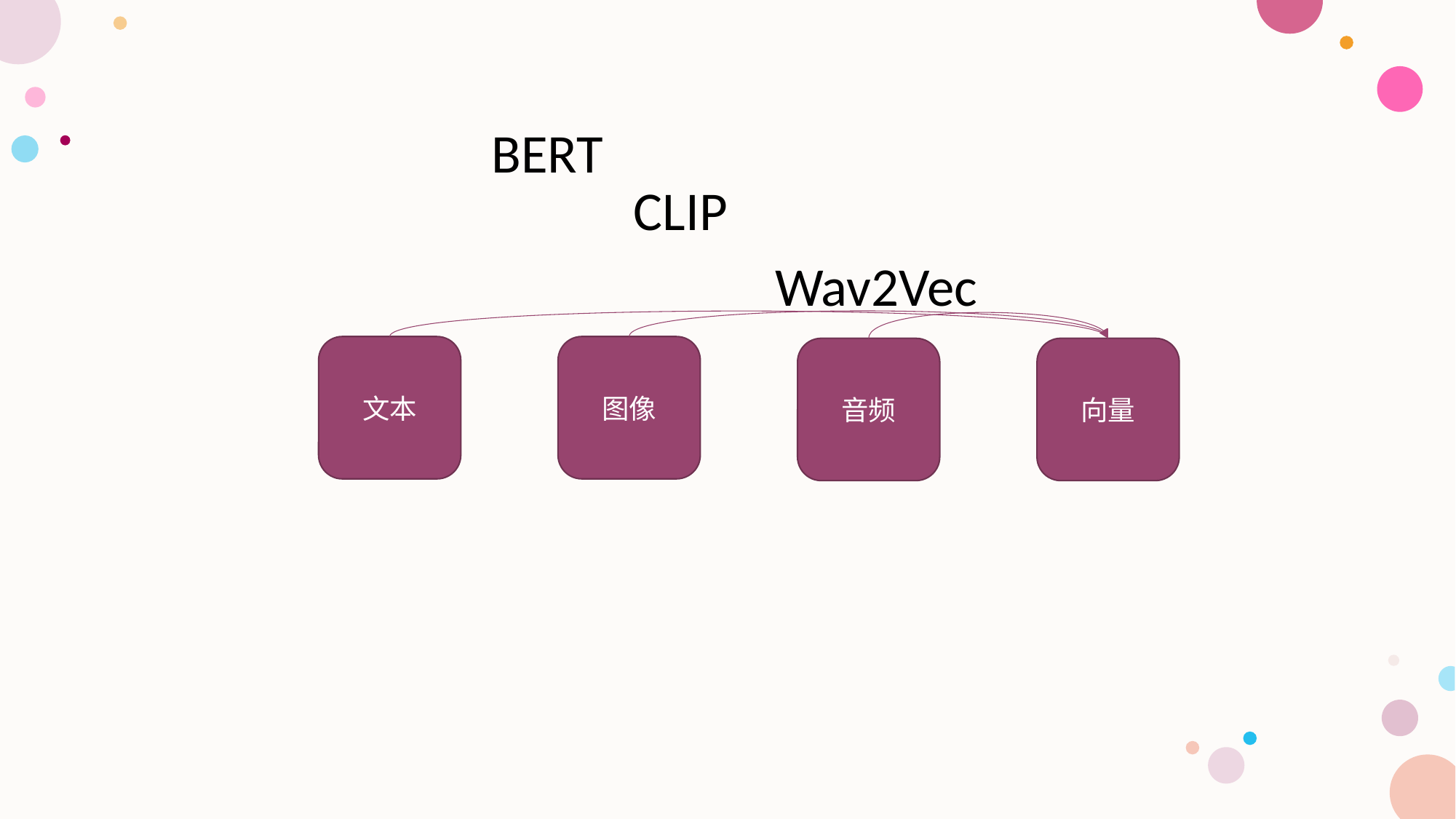

BERT
CLIP
Wav2Vec
文本
图像
音频
向量